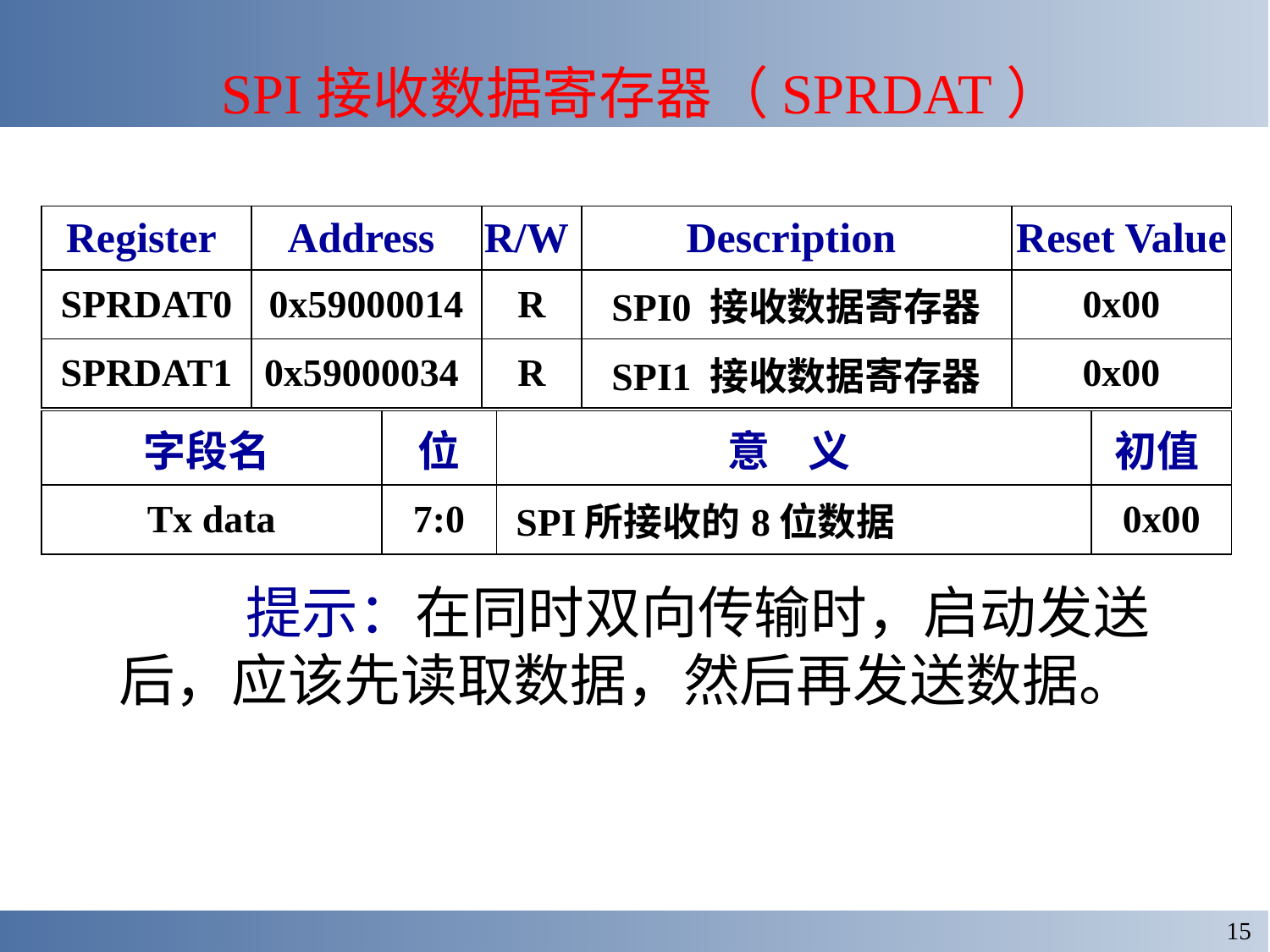

SPI接收数据寄存器（SPRDAT）
| Register | Address | R/W | Description | Reset Value |
| --- | --- | --- | --- | --- |
| SPRDAT0 | 0x59000014 | R | SPI0 接收数据寄存器 | 0x00 |
| SPRDAT1 | 0x59000034 | R | SPI1 接收数据寄存器 | 0x00 |
| 字段名 | 位 | 意 义 | 初值 |
| --- | --- | --- | --- |
| Tx data | 7:0 | SPI所接收的8位数据 | 0x00 |
		提示：在同时双向传输时，启动发送后，应该先读取数据，然后再发送数据。